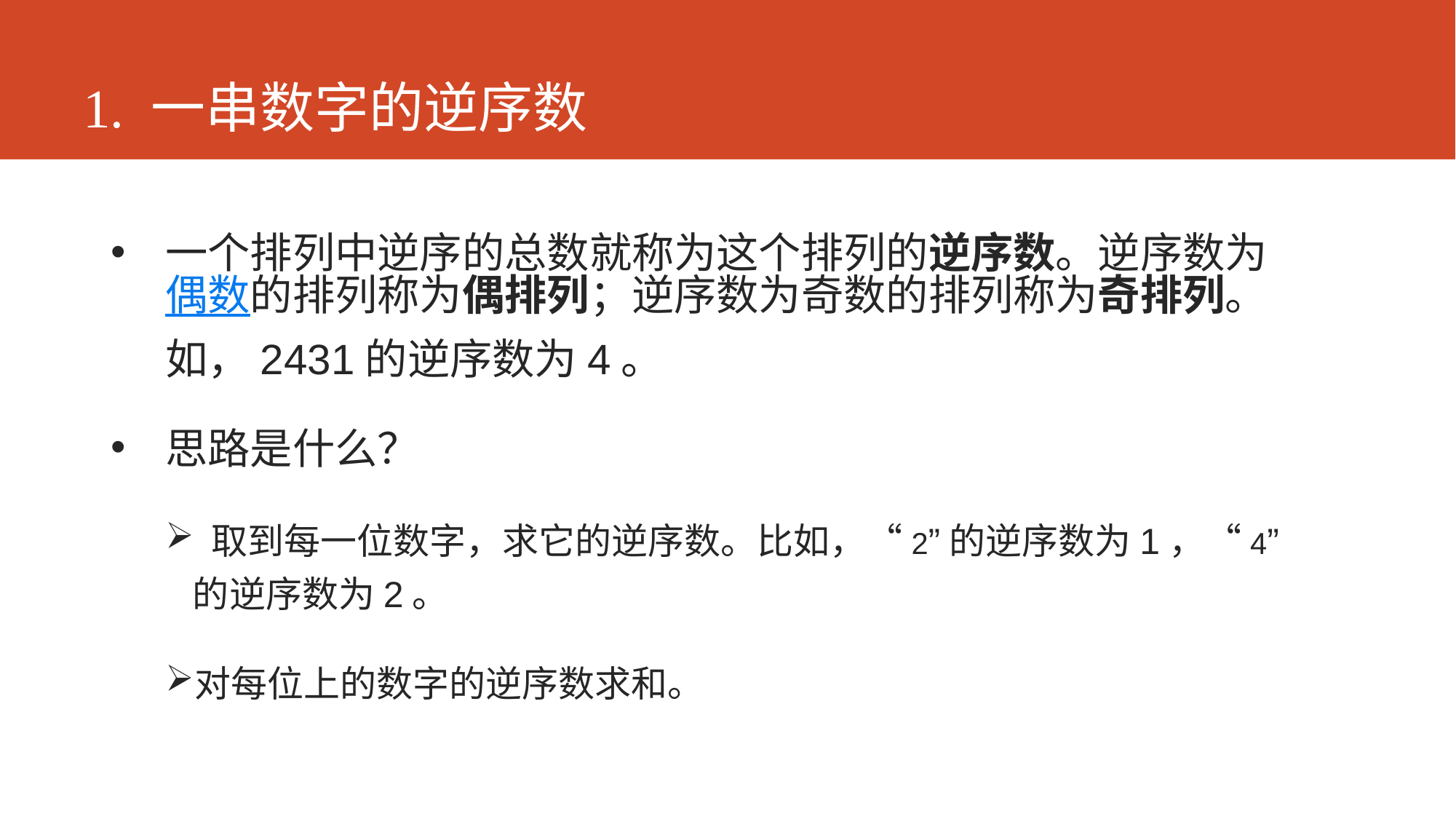

# 1. 一串数字的逆序数
一个排列中逆序的总数就称为这个排列的逆序数。逆序数为偶数的排列称为偶排列；逆序数为奇数的排列称为奇排列。如，2431的逆序数为4。
思路是什么？
 取到每一位数字，求它的逆序数。比如，“2”的逆序数为1，“4” 的逆序数为2。
对每位上的数字的逆序数求和。